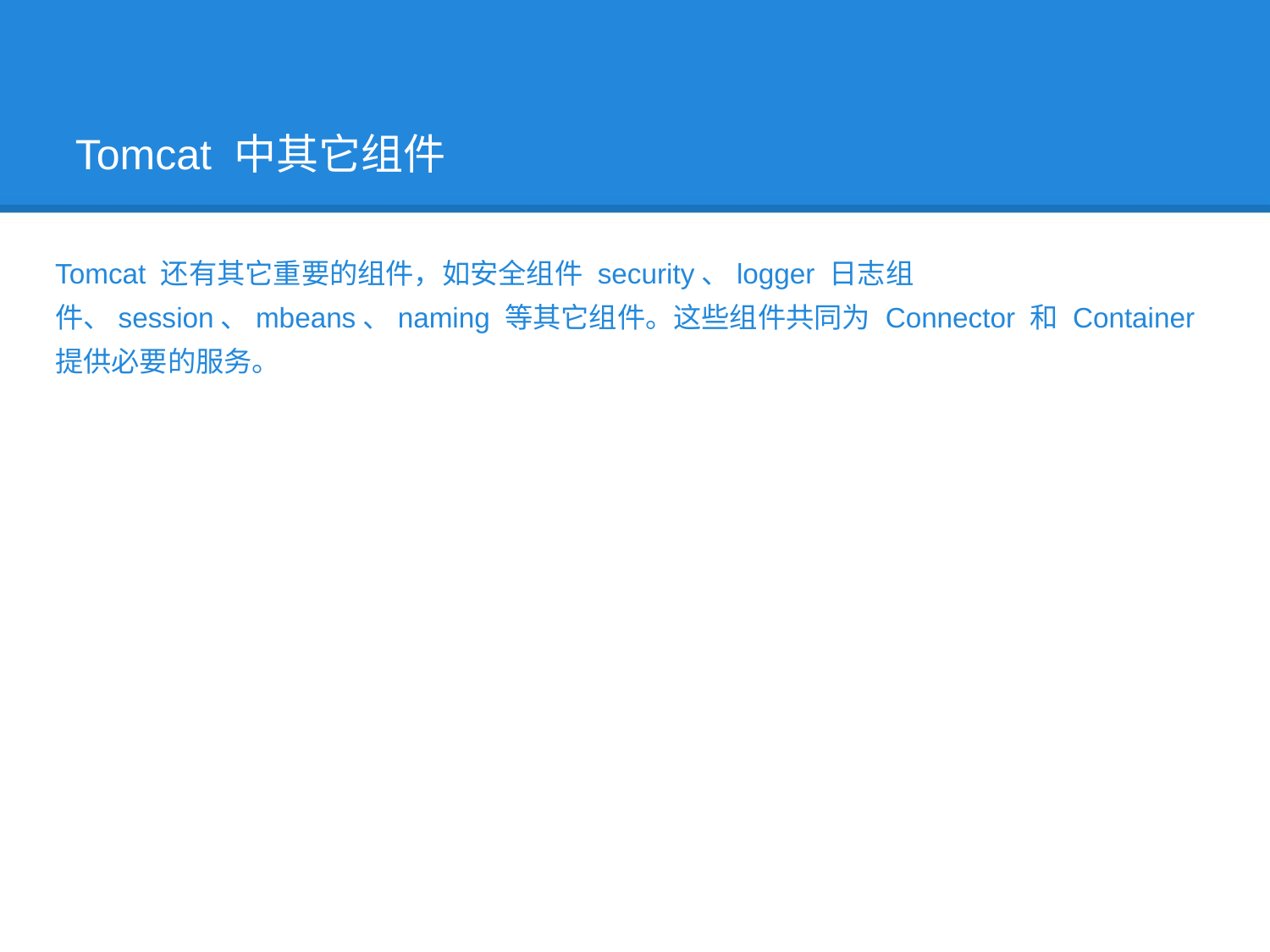

Tomcat 中其它组件

Tomcat 还有其它重要的组件，如安全组件 security、logger 日志组件、session、mbeans、naming 等其它组件。这些组件共同为 Connector 和 Container 提供必要的服务。